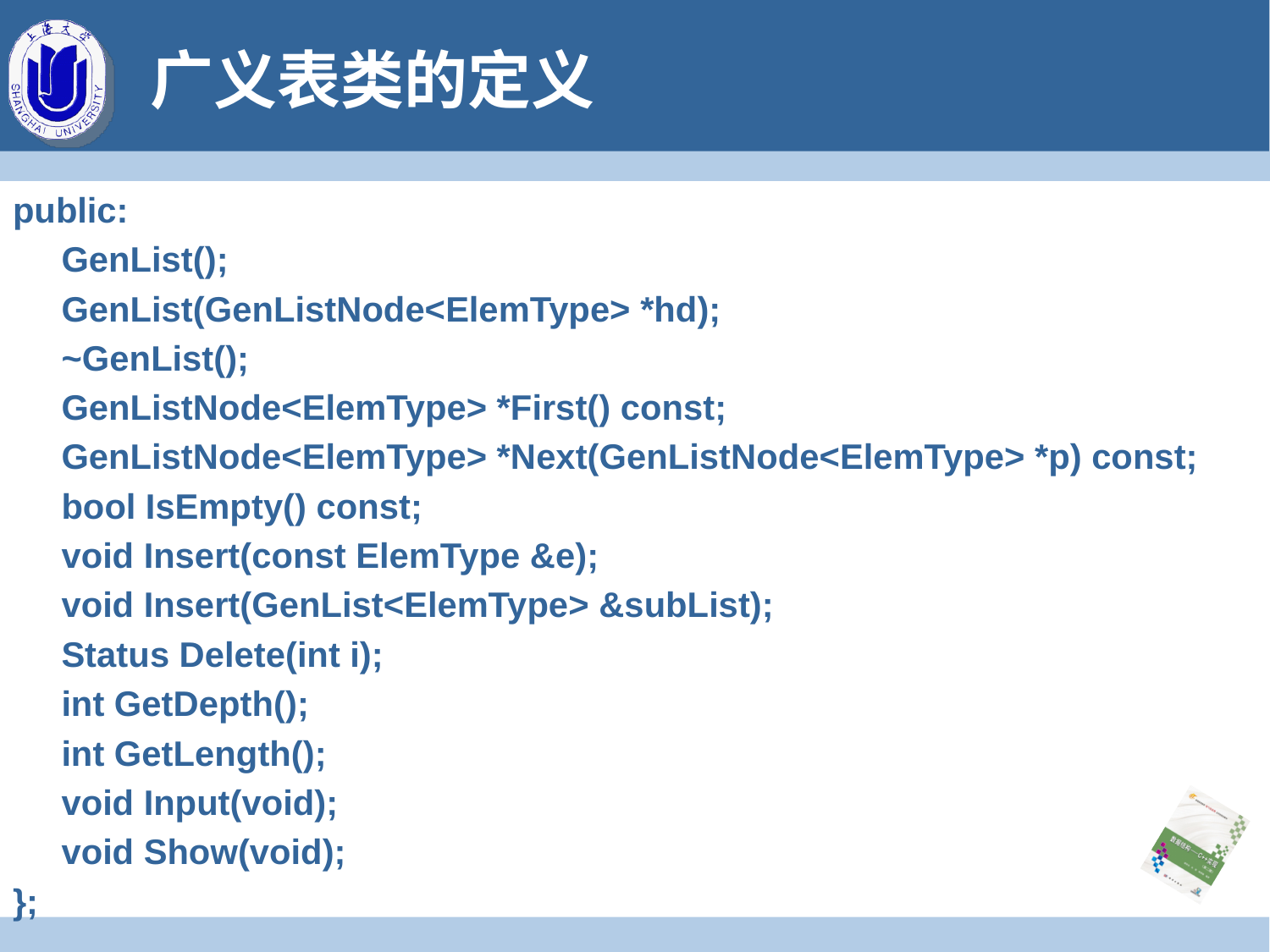

# 广义表类的定义
public:
     GenList();
     GenList(GenListNode<ElemType> *hd);
     ~GenList();
     GenListNode<ElemType> *First() const;
     GenListNode<ElemType> *Next(GenListNode<ElemType> *p) const;
     bool IsEmpty() const;
     void Insert(const ElemType &e);
     void Insert(GenList<ElemType> &subList);
     Status Delete(int i);
     int GetDepth();
     int GetLength();
     void Input(void);
     void Show(void);
};